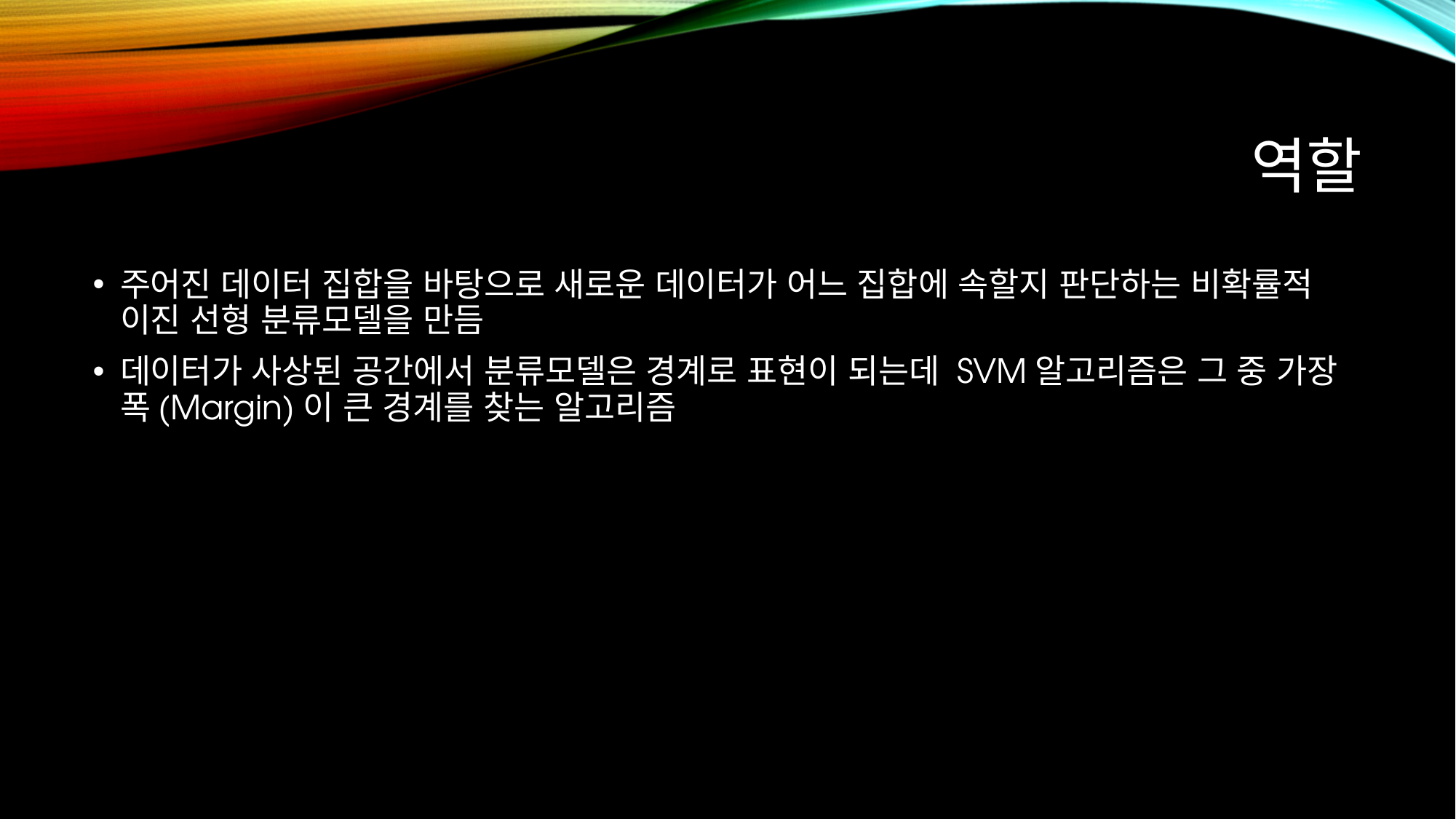

# 역할
주어진 데이터 집합을 바탕으로 새로운 데이터가 어느 집합에 속할지 판단하는 비확률적 이진 선형 분류모델을 만듬
데이터가 사상된 공간에서 분류모델은 경계로 표현이 되는데 SVM알고리즘은 그 중 가장 폭(Margin)이 큰 경계를 찾는 알고리즘